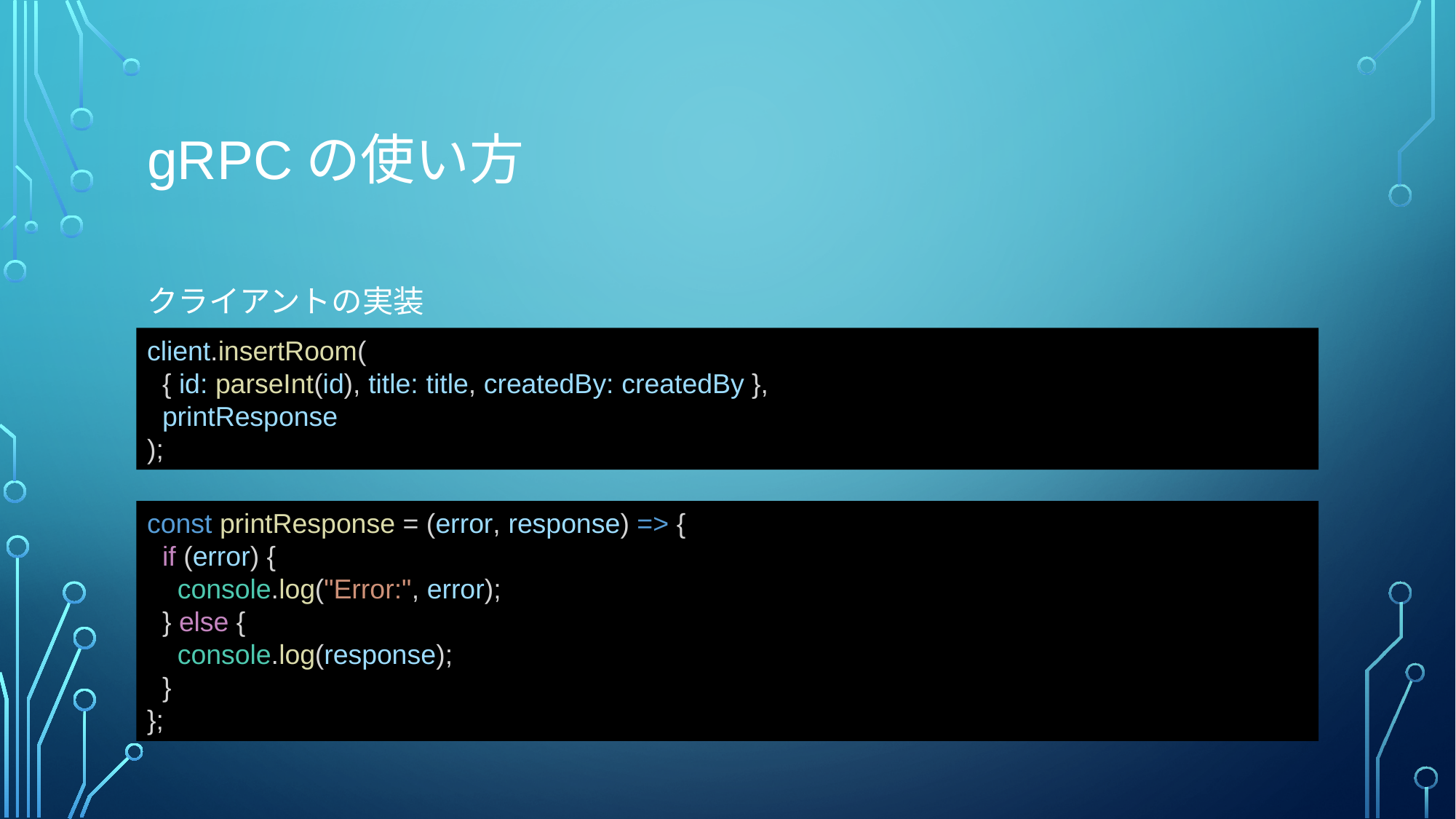

# gRPCの使い方
クライアントの実装
client.insertRoom(
  { id: parseInt(id), title: title, createdBy: createdBy },
  printResponse
);
const printResponse = (error, response) => {
  if (error) {
    console.log("Error:", error);
  } else {
    console.log(response);
  }
};